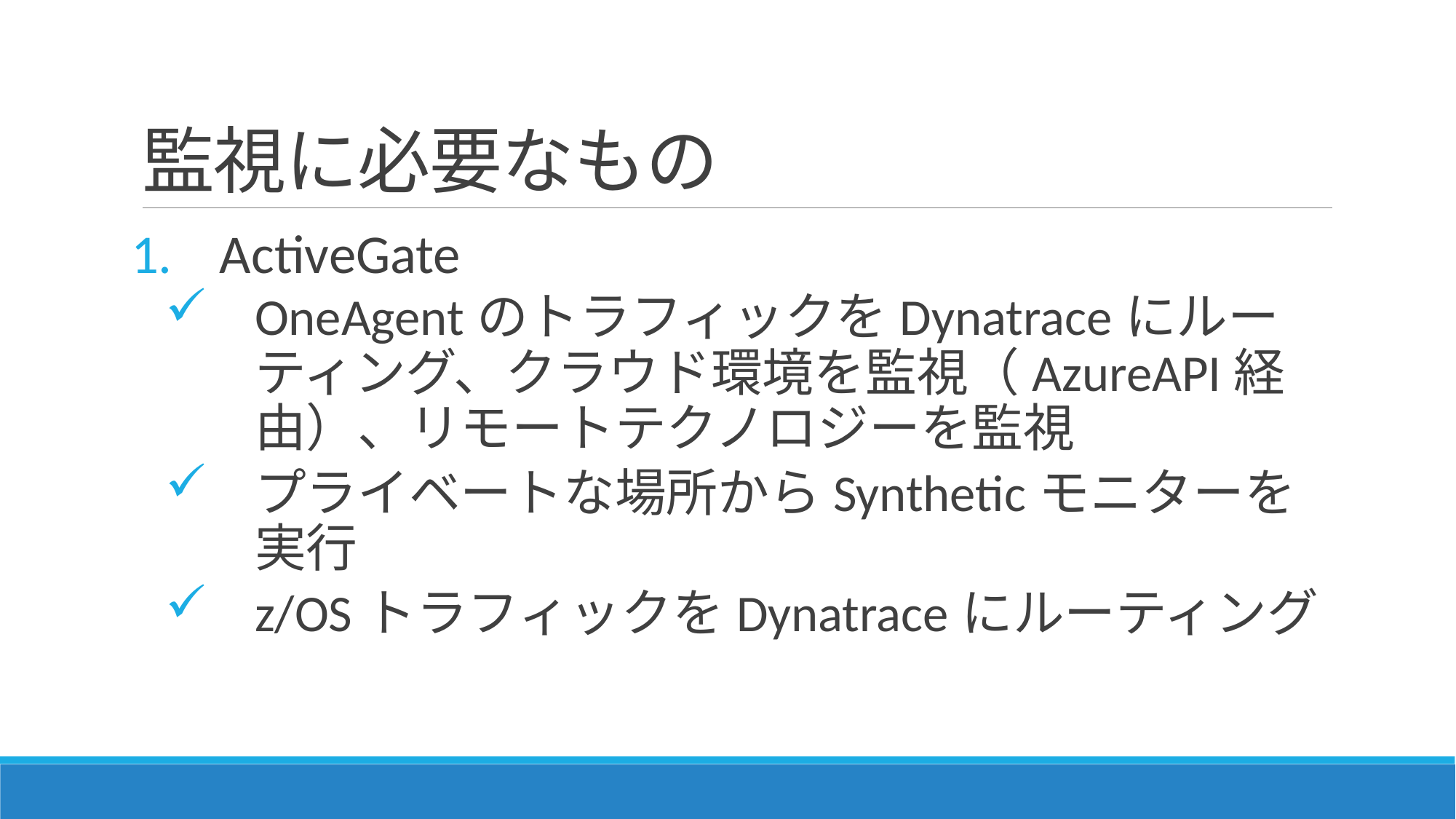

# 監視に必要なもの
ActiveGate
OneAgentのトラフィックをDynatraceにルーティング、クラウド環境を監視（AzureAPI経由）、リモートテクノロジーを監視
プライベートな場所からSyntheticモニターを実行
z/OSトラフィックをDynatraceにルーティング